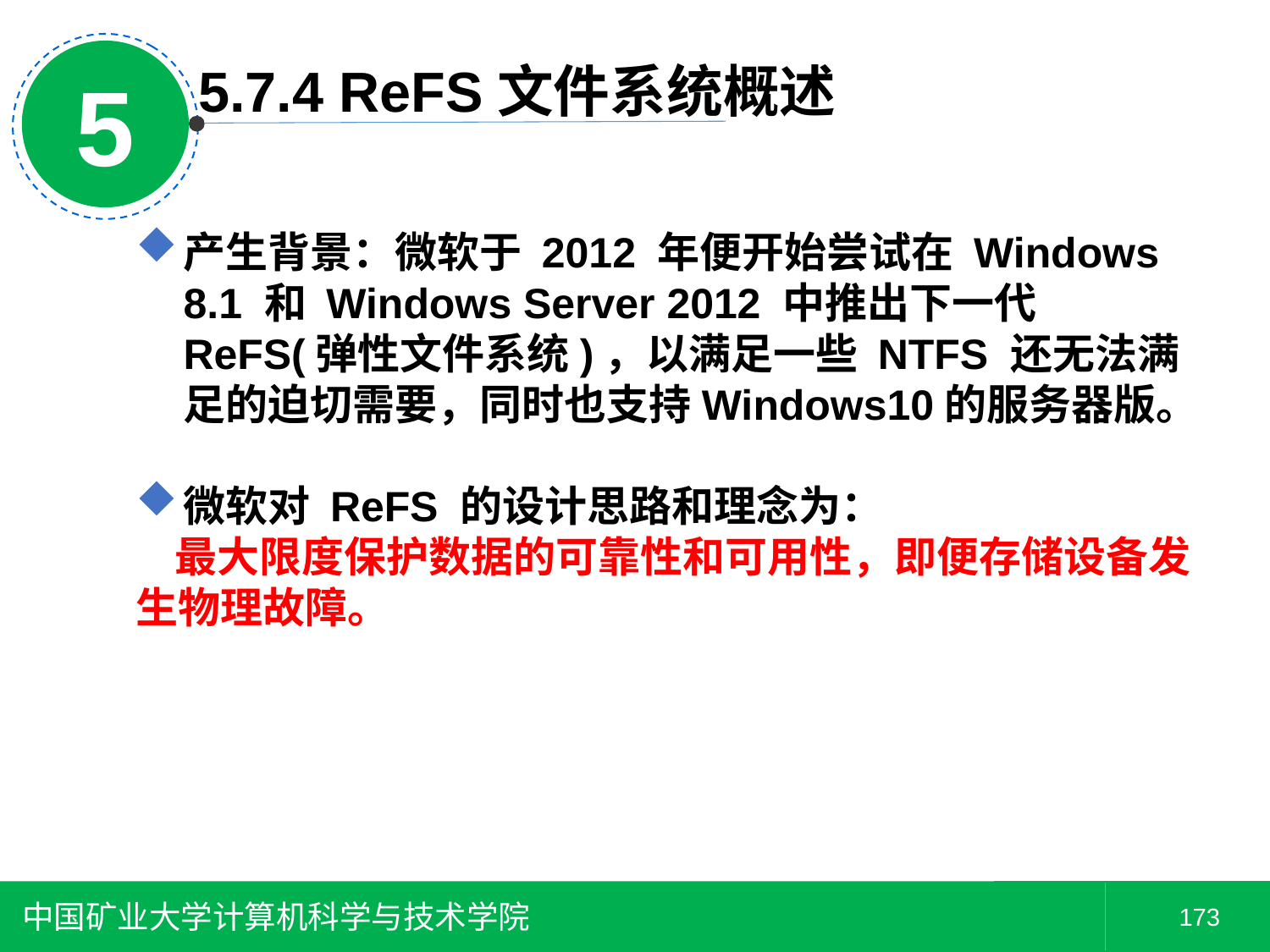

5
5.7.4 ReFS文件系统概述

产生背景：微软于 2012 年便开始尝试在 Windows 8.1 和 Windows Server 2012 中推出下一代 ReFS(弹性文件系统)，以满足一些 NTFS 还无法满足的迫切需要，同时也支持Windows10的服务器版。

微软对 ReFS 的设计思路和理念为：
   最大限度保护数据的可靠性和可用性，即便存储设备发生物理故障。